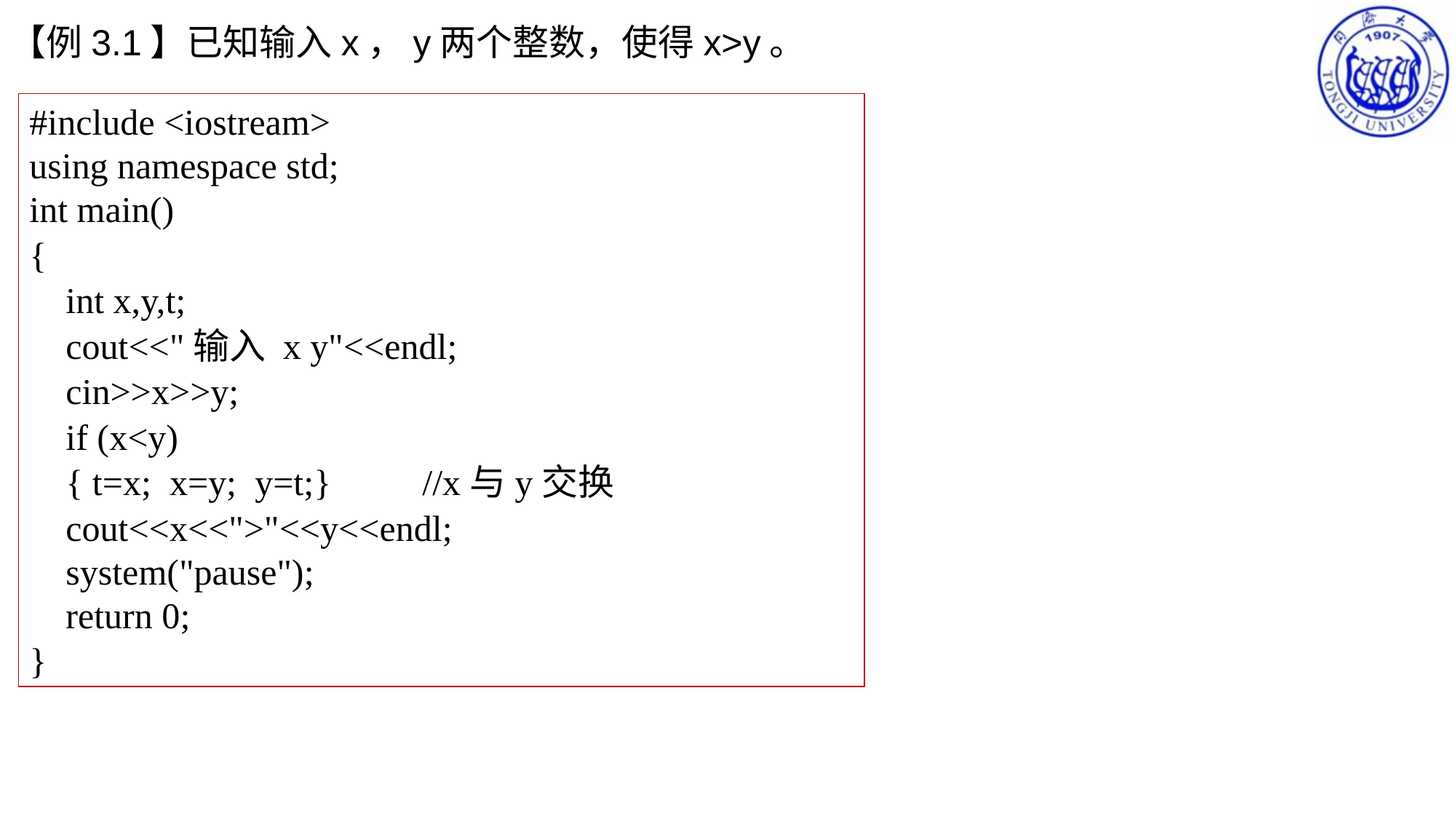

【例3.1】已知输入x，y两个整数，使得x>y。
#include <iostream>
using namespace std;
int main()
{
    int x,y,t;
    cout<<"输入 x y"<<endl;
    cin>>x>>y;
    if (x<y)
    { t=x;  x=y;  y=t;}          //x与y交换
    cout<<x<<">"<<y<<endl;
    system("pause");
    return 0;
}